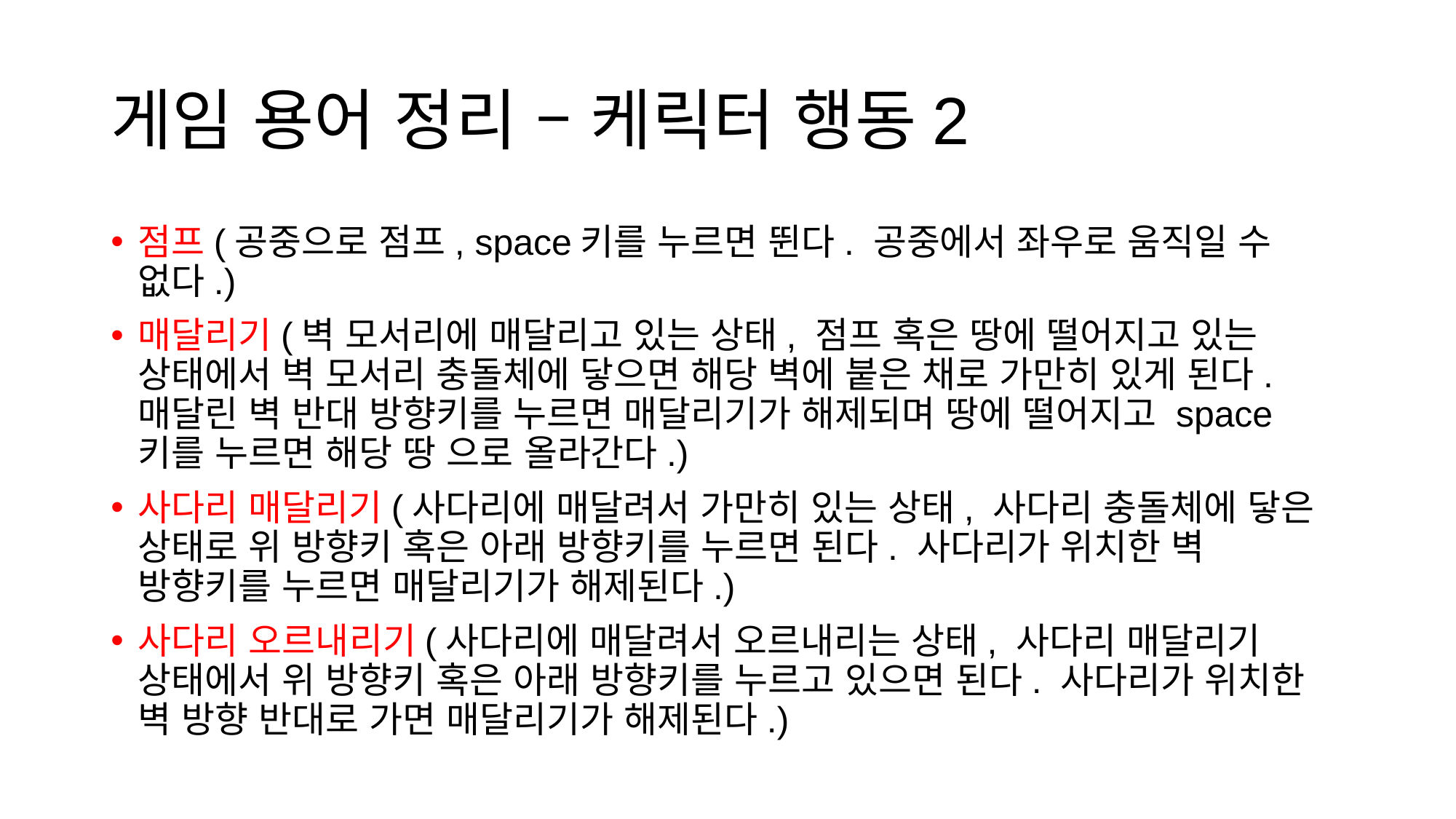

# 게임 용어 정리 – 케릭터 행동2
점프(공중으로 점프, space키를 누르면 뛴다. 공중에서 좌우로 움직일 수 없다.)
매달리기(벽 모서리에 매달리고 있는 상태, 점프 혹은 땅에 떨어지고 있는 상태에서 벽 모서리 충돌체에 닿으면 해당 벽에 붙은 채로 가만히 있게 된다. 매달린 벽 반대 방향키를 누르면 매달리기가 해제되며 땅에 떨어지고 space 키를 누르면 해당 땅 으로 올라간다.)
사다리 매달리기(사다리에 매달려서 가만히 있는 상태, 사다리 충돌체에 닿은 상태로 위 방향키 혹은 아래 방향키를 누르면 된다. 사다리가 위치한 벽 방향키를 누르면 매달리기가 해제된다.)
사다리 오르내리기(사다리에 매달려서 오르내리는 상태, 사다리 매달리기 상태에서 위 방향키 혹은 아래 방향키를 누르고 있으면 된다. 사다리가 위치한 벽 방향 반대로 가면 매달리기가 해제된다.)